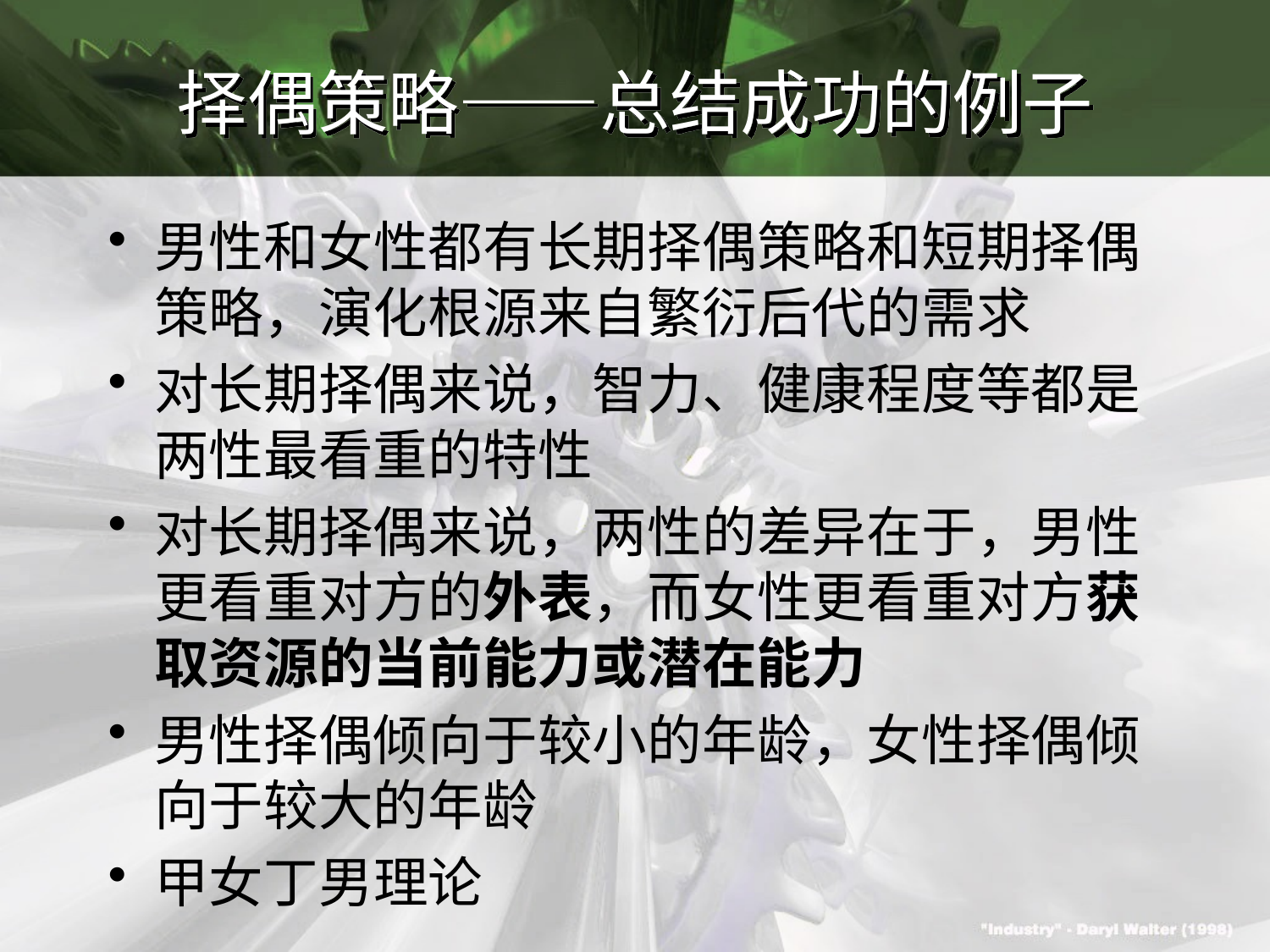

# 择偶策略——总结成功的例子
男性和女性都有长期择偶策略和短期择偶策略，演化根源来自繁衍后代的需求
对长期择偶来说，智力、健康程度等都是两性最看重的特性
对长期择偶来说，两性的差异在于，男性更看重对方的外表，而女性更看重对方获取资源的当前能力或潜在能力
男性择偶倾向于较小的年龄，女性择偶倾向于较大的年龄
甲女丁男理论